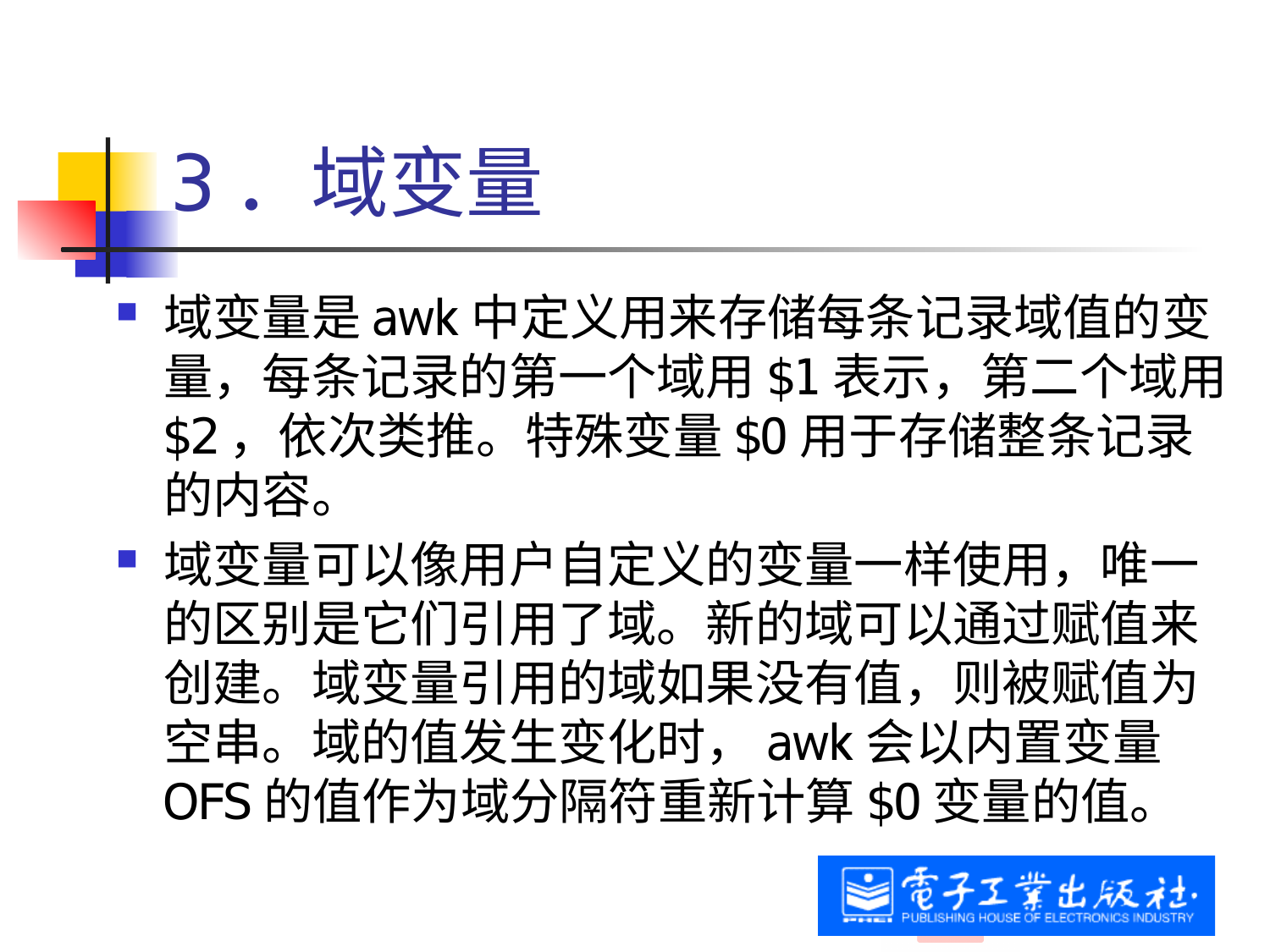

# 3．域变量
域变量是awk中定义用来存储每条记录域值的变量，每条记录的第一个域用$1表示，第二个域用$2，依次类推。特殊变量$0用于存储整条记录的内容。
域变量可以像用户自定义的变量一样使用，唯一的区别是它们引用了域。新的域可以通过赋值来创建。域变量引用的域如果没有值，则被赋值为空串。域的值发生变化时，awk会以内置变量OFS的值作为域分隔符重新计算$0变量的值。